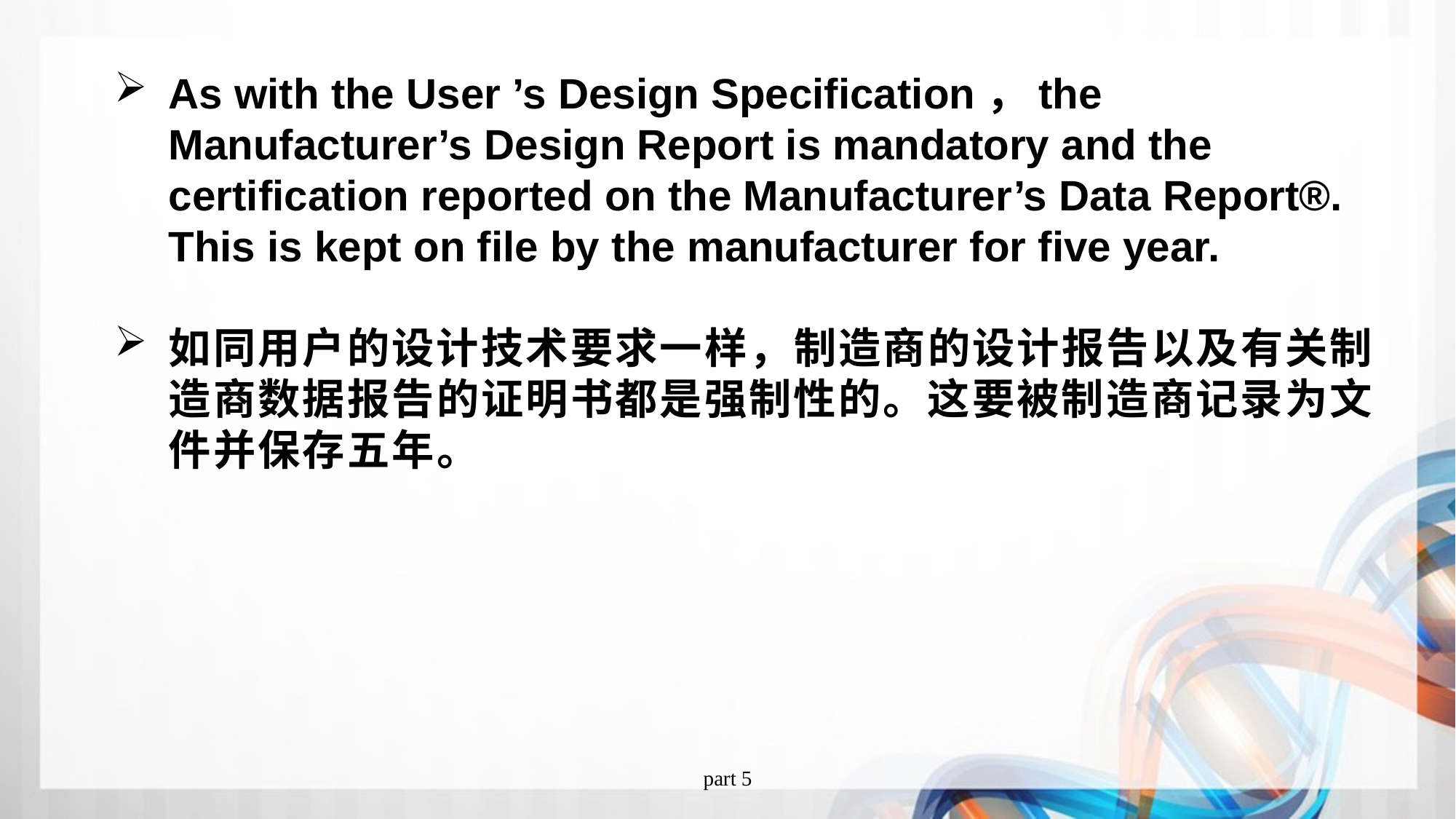

As with the User ’s Design Specification，the Manufacturer’s Design Report is mandatory and the certification reported on the Manufacturer’s Data Report®. This is kept on file by the manufacturer for five year.

如同用户的设计技术要求一样，制造商的设计报告以及有关制造商数据报告的证明书都是强制性的。这要被制造商记录为文件并保存五年。
part 5